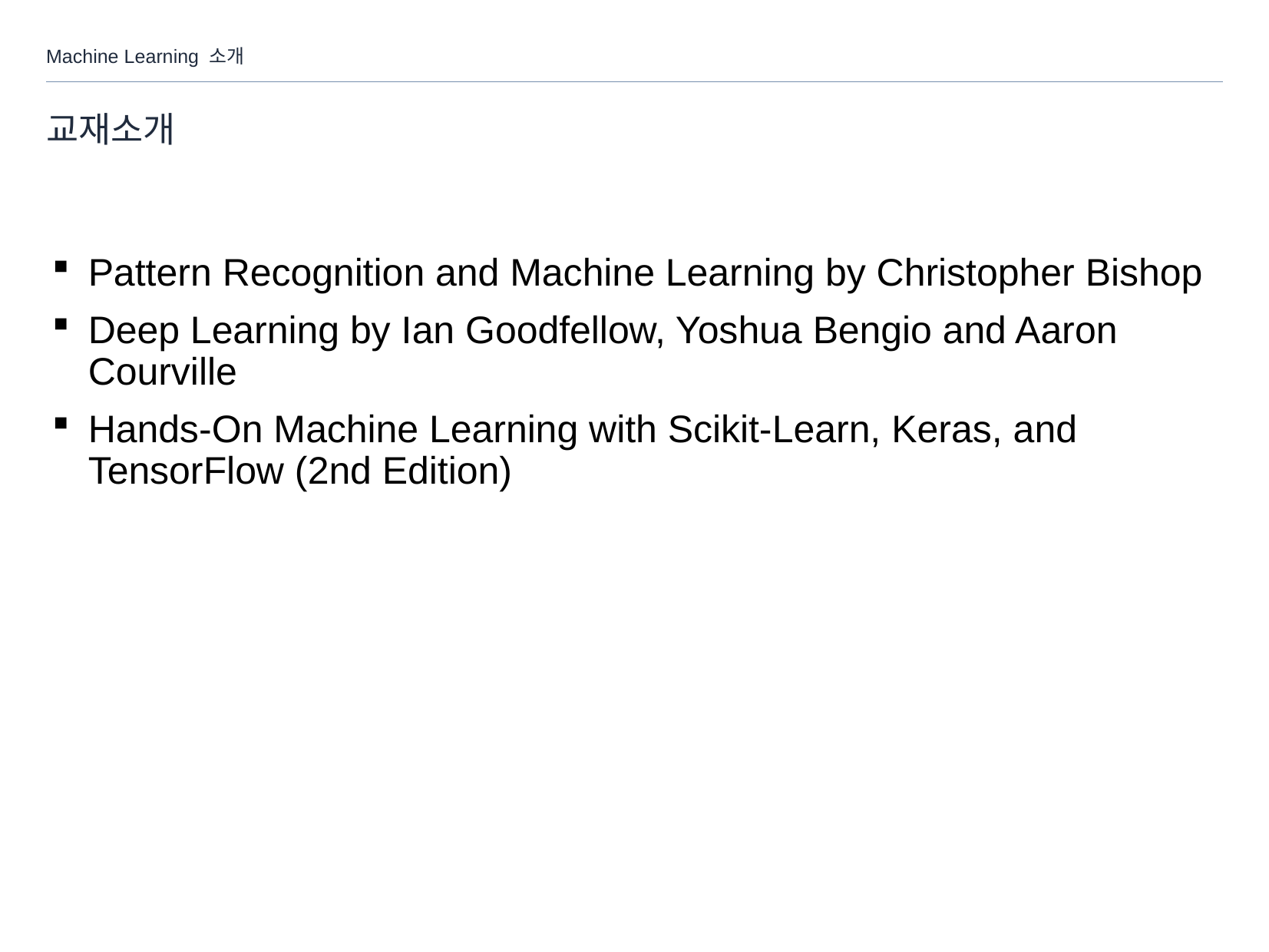

Machine Learning 소개
# 교재소개

Pattern Recognition and Machine Learning by Christopher Bishop
Deep Learning by Ian Goodfellow, Yoshua Bengio and Aaron Courville
Hands-On Machine Learning with Scikit-Learn, Keras, and TensorFlow (2nd Edition)